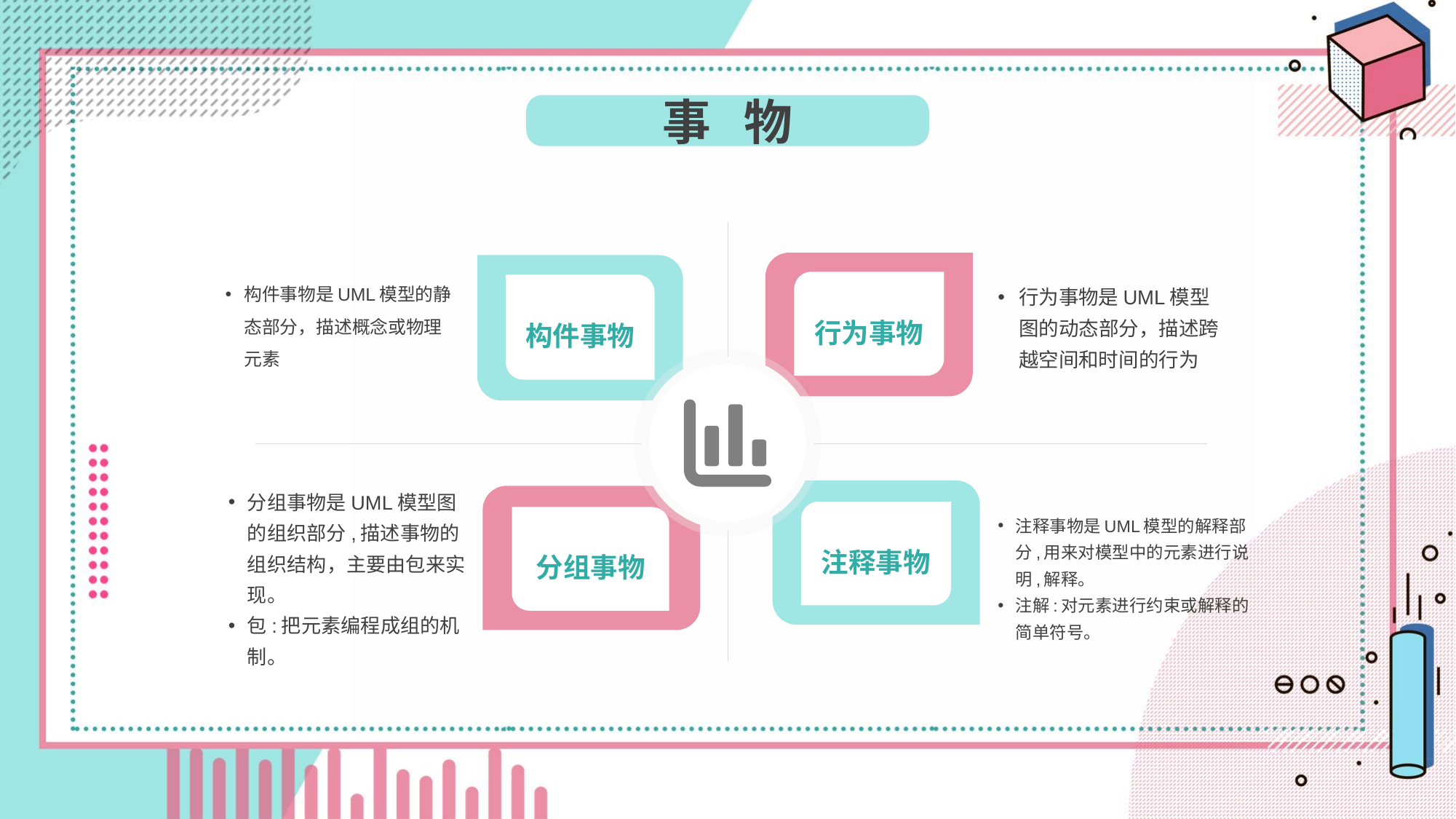

事   物

构件事物是UML模型的静态部分，描述概念或物理元素
行为事物是UML模型图的动态部分，描述跨越空间和时间的行为
行为事物
构件事物

分组事物是UML模型图的组织部分,描述事物的组织结构，主要由包来实现。
包:把元素编程成组的机制。

注释事物
注释事物是UML模型的解释部分,用来对模型中的元素进行说明,解释。
注解:对元素进行约束或解释的简单符号。
分组事物